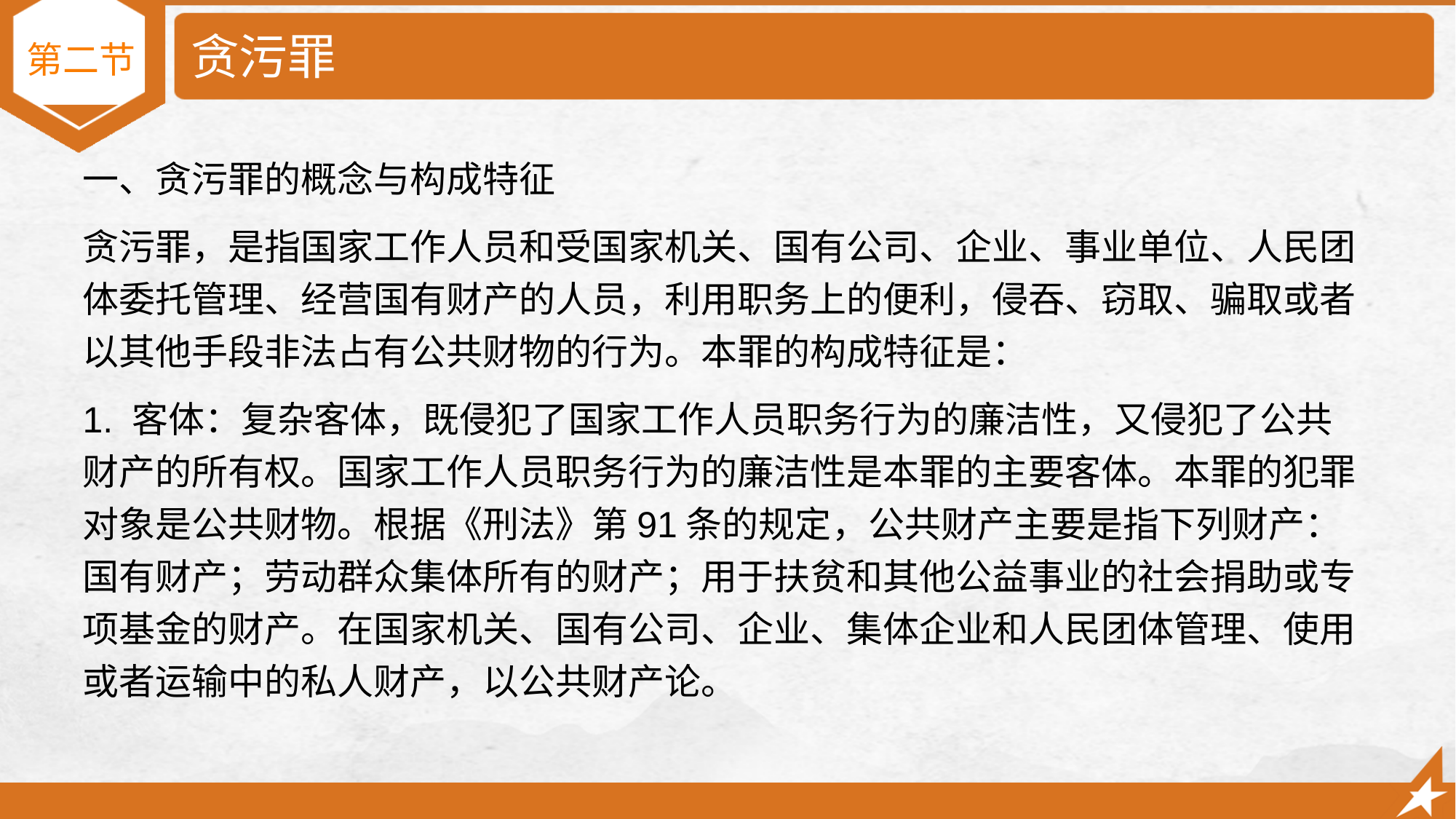

# 贪污罪
第二节
一、贪污罪的概念与构成特征
贪污罪，是指国家工作人员和受国家机关、国有公司、企业、事业单位、人民团体委托管理、经营国有财产的人员，利用职务上的便利，侵吞、窃取、骗取或者以其他手段非法占有公共财物的行为。本罪的构成特征是：
1. 客体：复杂客体，既侵犯了国家工作人员职务行为的廉洁性，又侵犯了公共财产的所有权。国家工作人员职务行为的廉洁性是本罪的主要客体。本罪的犯罪对象是公共财物。根据《刑法》第91条的规定，公共财产主要是指下列财产：国有财产；劳动群众集体所有的财产；用于扶贫和其他公益事业的社会捐助或专项基金的财产。在国家机关、国有公司、企业、集体企业和人民团体管理、使用或者运输中的私人财产，以公共财产论。